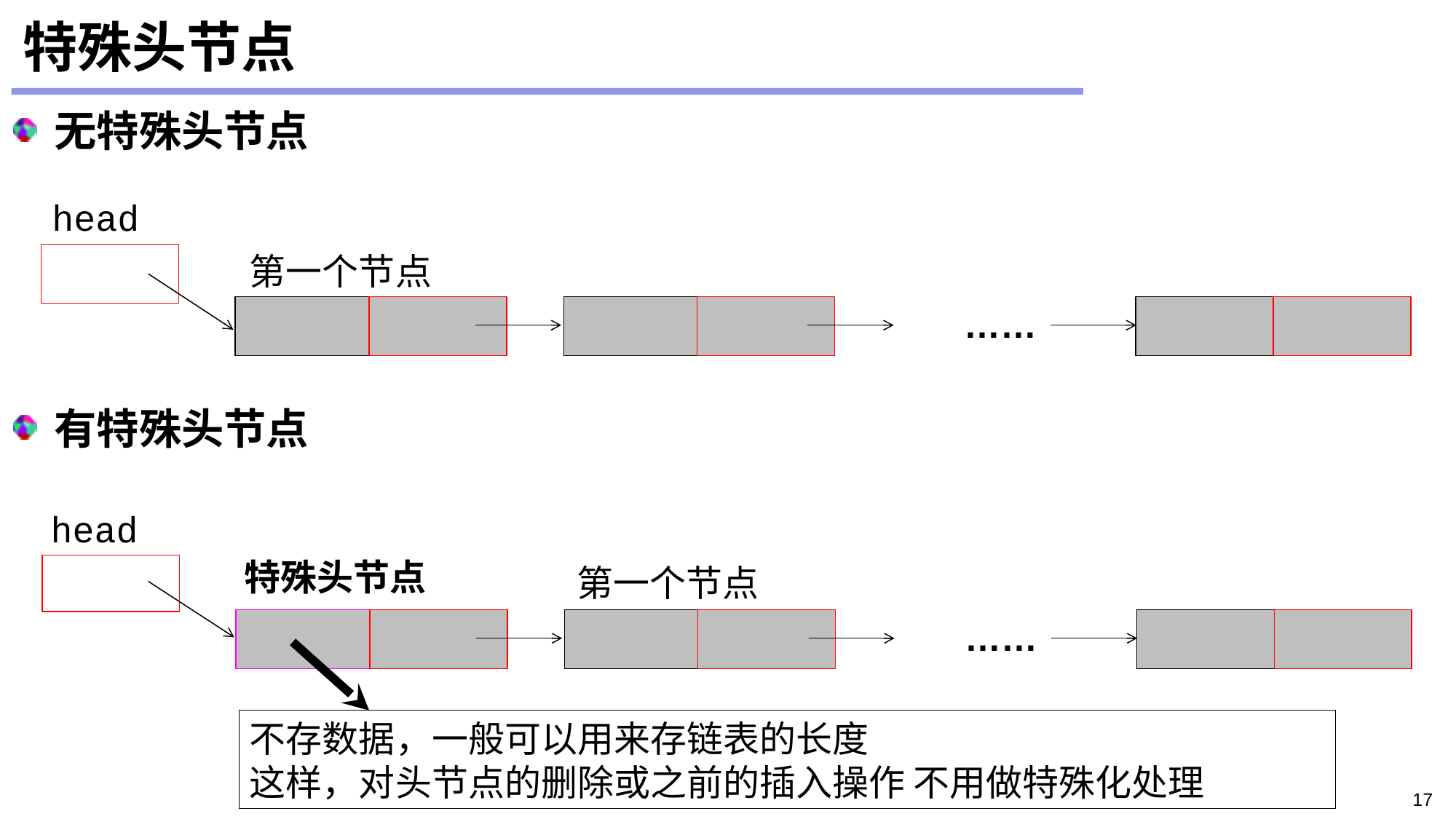

# 特殊头节点
无特殊头节点

有特殊头节点
head
第一个节点

……

head
特殊头节点
第一个节点

……

不存数据，一般可以用来存链表的长度
这样，对头节点的删除或之前的插入操作 不用做特殊化处理
17